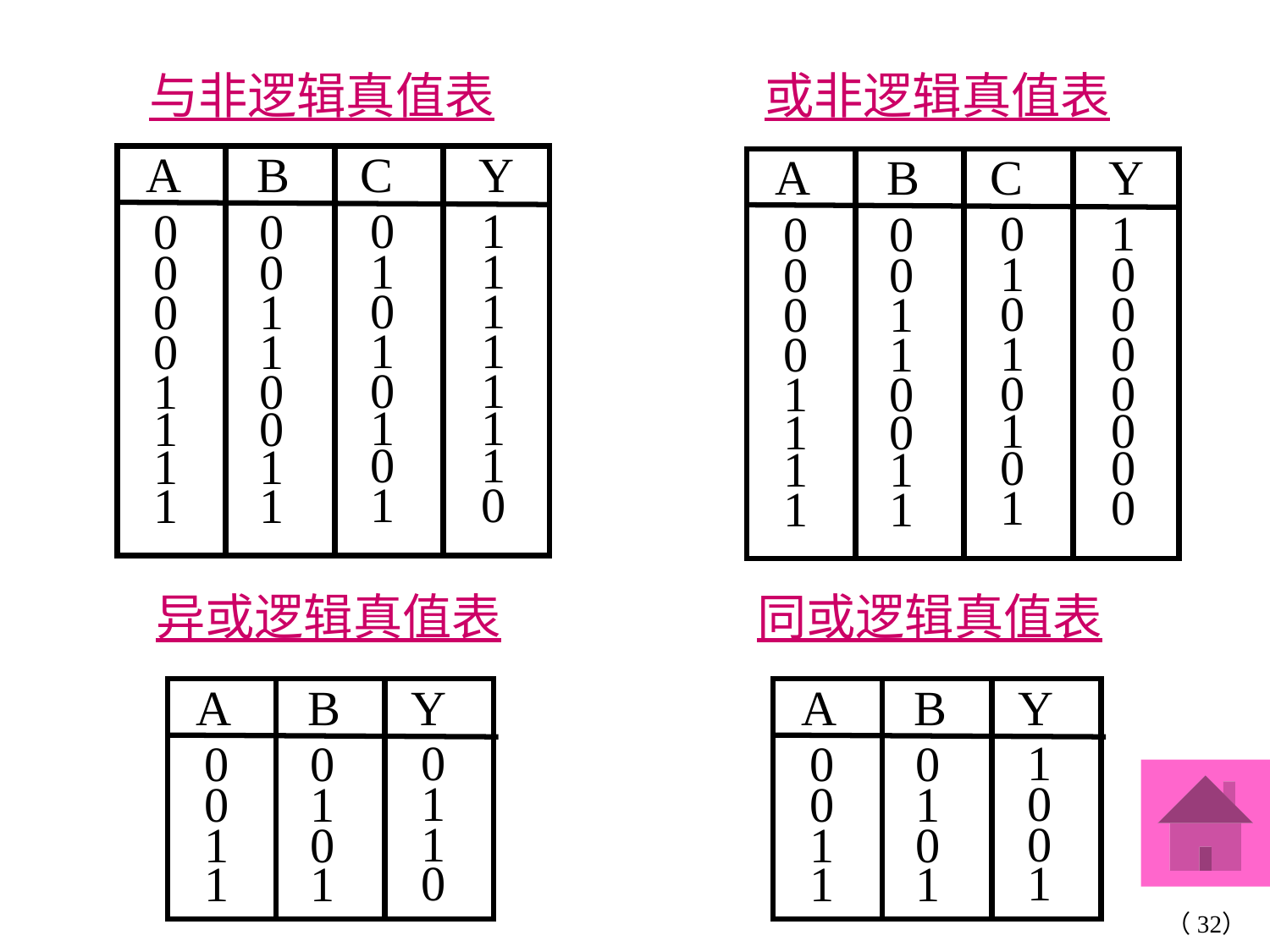

与非逻辑真值表
或非逻辑真值表
A
B
C
Y

0
1
0
0
1
1
0
0
0
1
0
1
1
1
0
1
0
1
1
0
1
1
1
0
0
1
1
1
1
0
1
1
A
B
C
Y

0
1
0
0
1
0
0
0
0
0
0
1
1
0
0
1
0
0
1
0
1
0
1
0
0
0
1
1
1
0
1
1
异或逻辑真值表
同或逻辑真值表
A
B
Y

0

0
0

1

0
1
1

1
0
0

1
1
A
B
Y

1

0
0

0

0
1
0

1
0
1

1
1

（32）